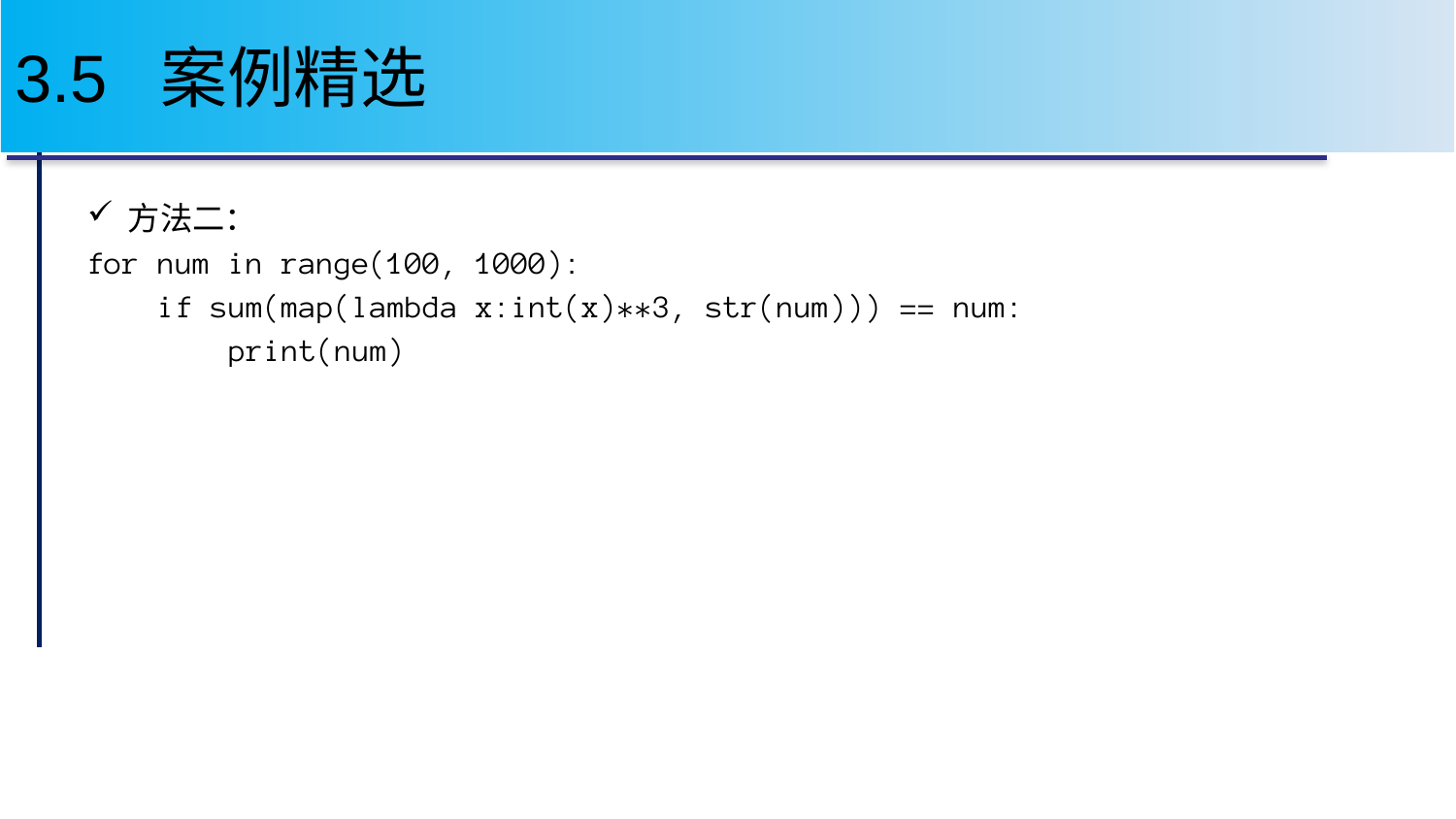

# 3.5  案例精选
方法二：
for num in range(100, 1000):
    if sum(map(lambda x:int(x)**3, str(num))) == num:
        print(num)